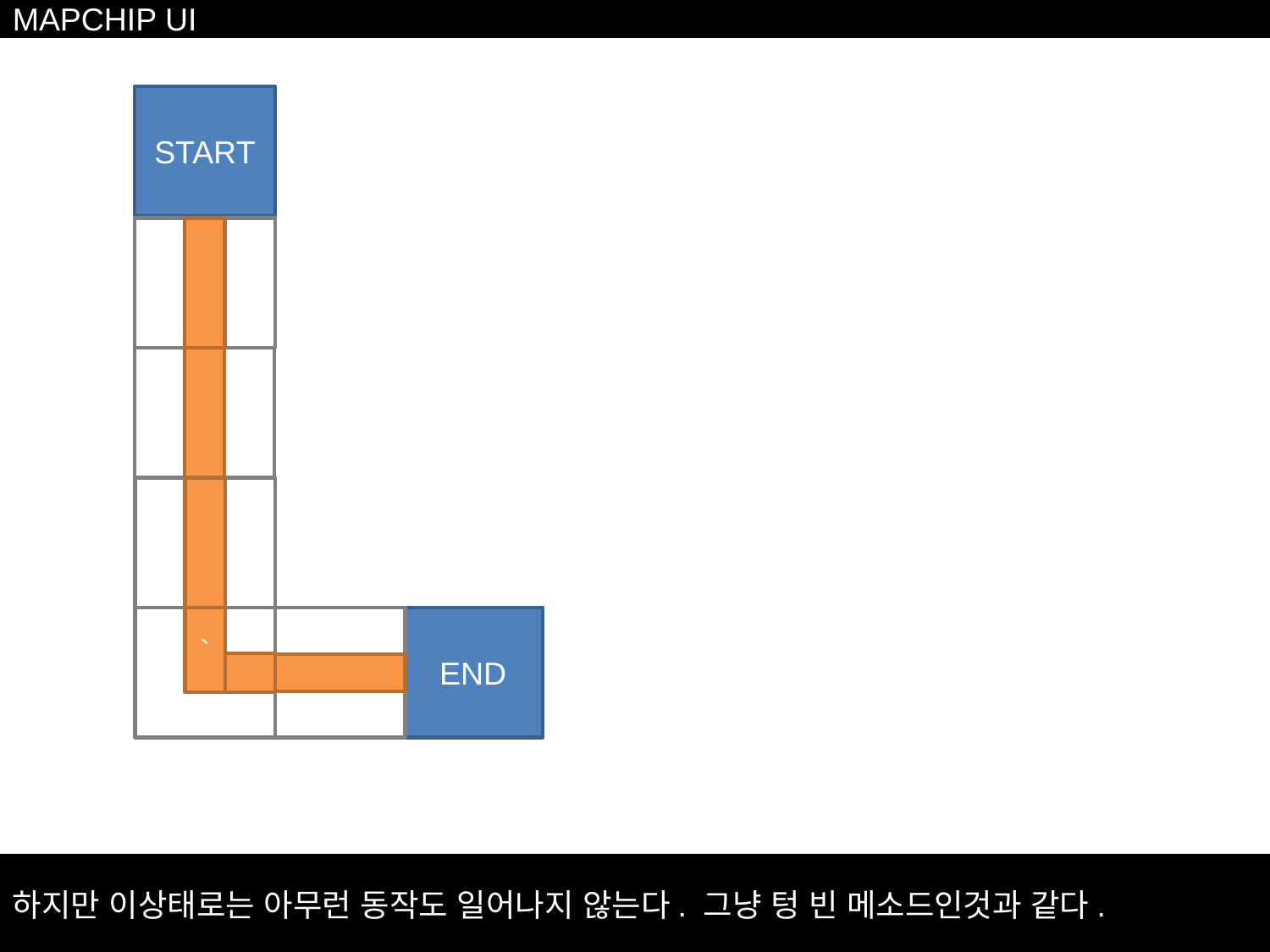

MAPCHIP UI
START

END

`

하지만 이상태로는 아무런 동작도 일어나지 않는다. 그냥 텅 빈 메소드인것과 같다.